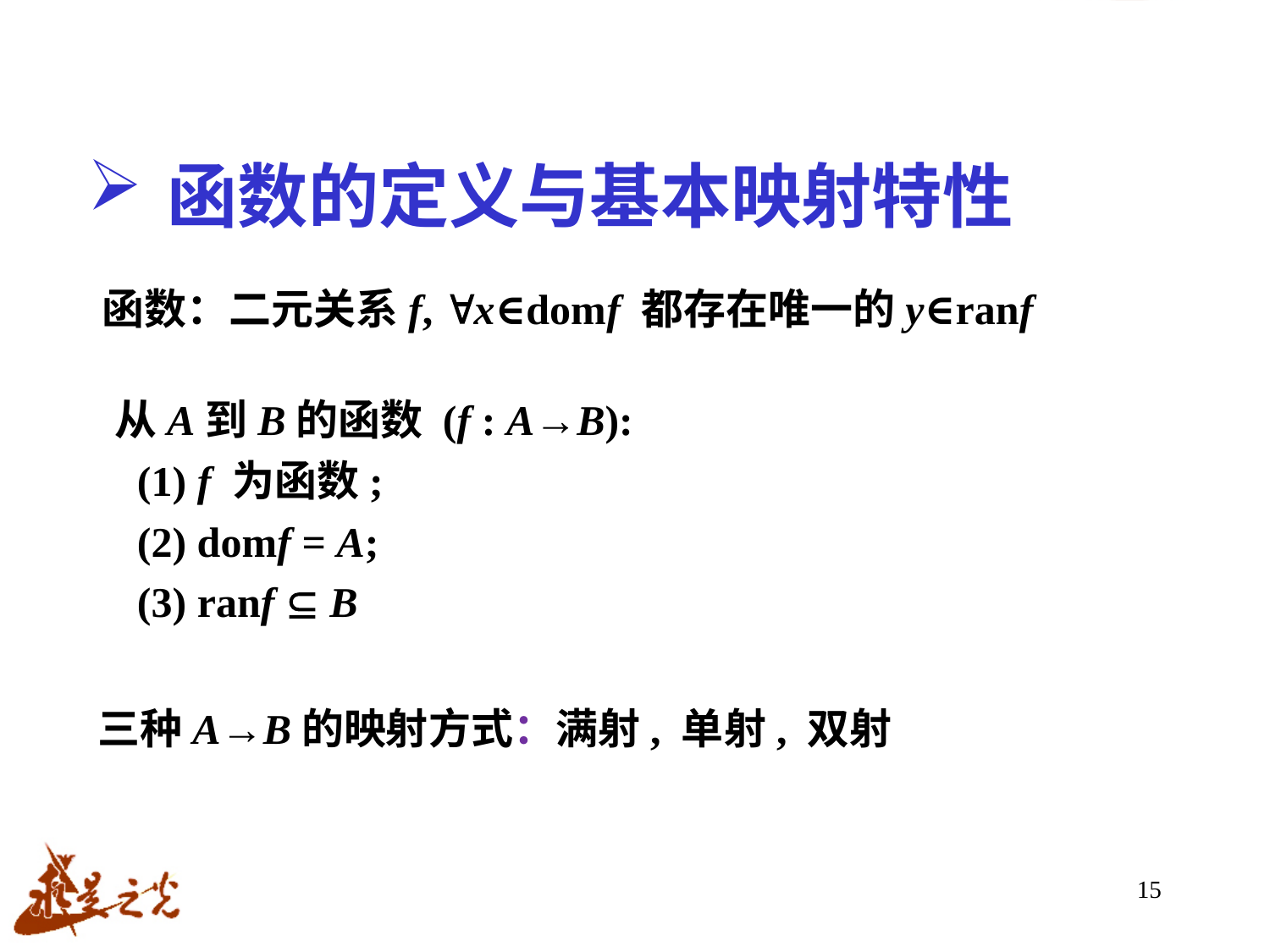

# 函数的定义与基本映射特性
函数：二元关系f, ∀x∈domf 都存在唯一的y∈ranf
 从A到B的函数 (f : A→B):
    (1) f 为函数;
    (2) domf = A;
    (3) ranf ⊆ B
三种A→B的映射方式：满射, 单射, 双射
15